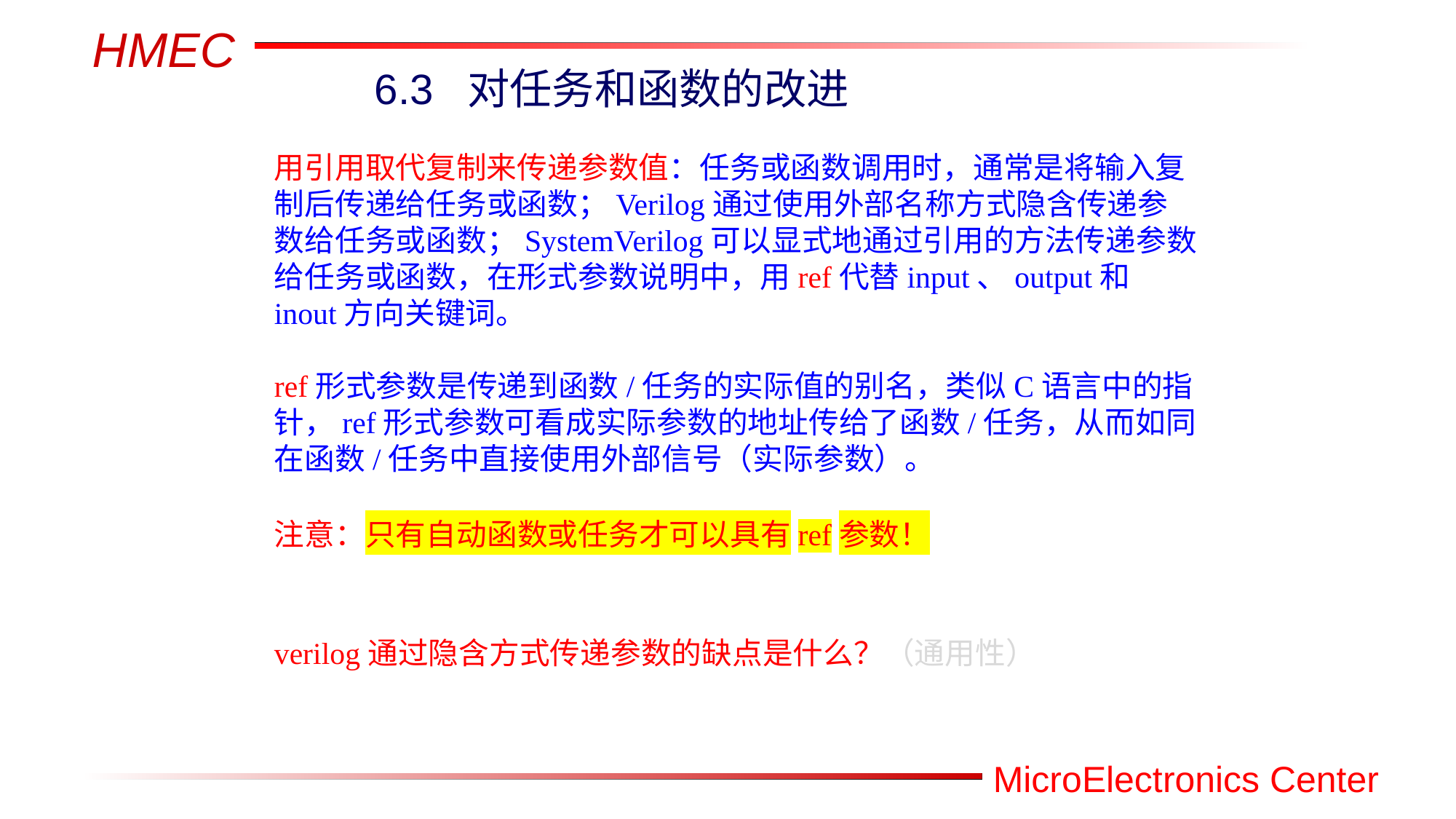

6.3  对任务和函数的改进
用引用取代复制来传递参数值：任务或函数调用时，通常是将输入复制后传递给任务或函数；Verilog通过使用外部名称方式隐含传递参数给任务或函数；SystemVerilog可以显式地通过引用的方法传递参数给任务或函数，在形式参数说明中，用ref代替input、output和inout方向关键词。

ref形式参数是传递到函数/任务的实际值的别名，类似C语言中的指针，ref形式参数可看成实际参数的地址传给了函数/任务，从而如同在函数/任务中直接使用外部信号（实际参数）。

注意：只有自动函数或任务才可以具有ref参数！

verilog通过隐含方式传递参数的缺点是什么？（通用性）